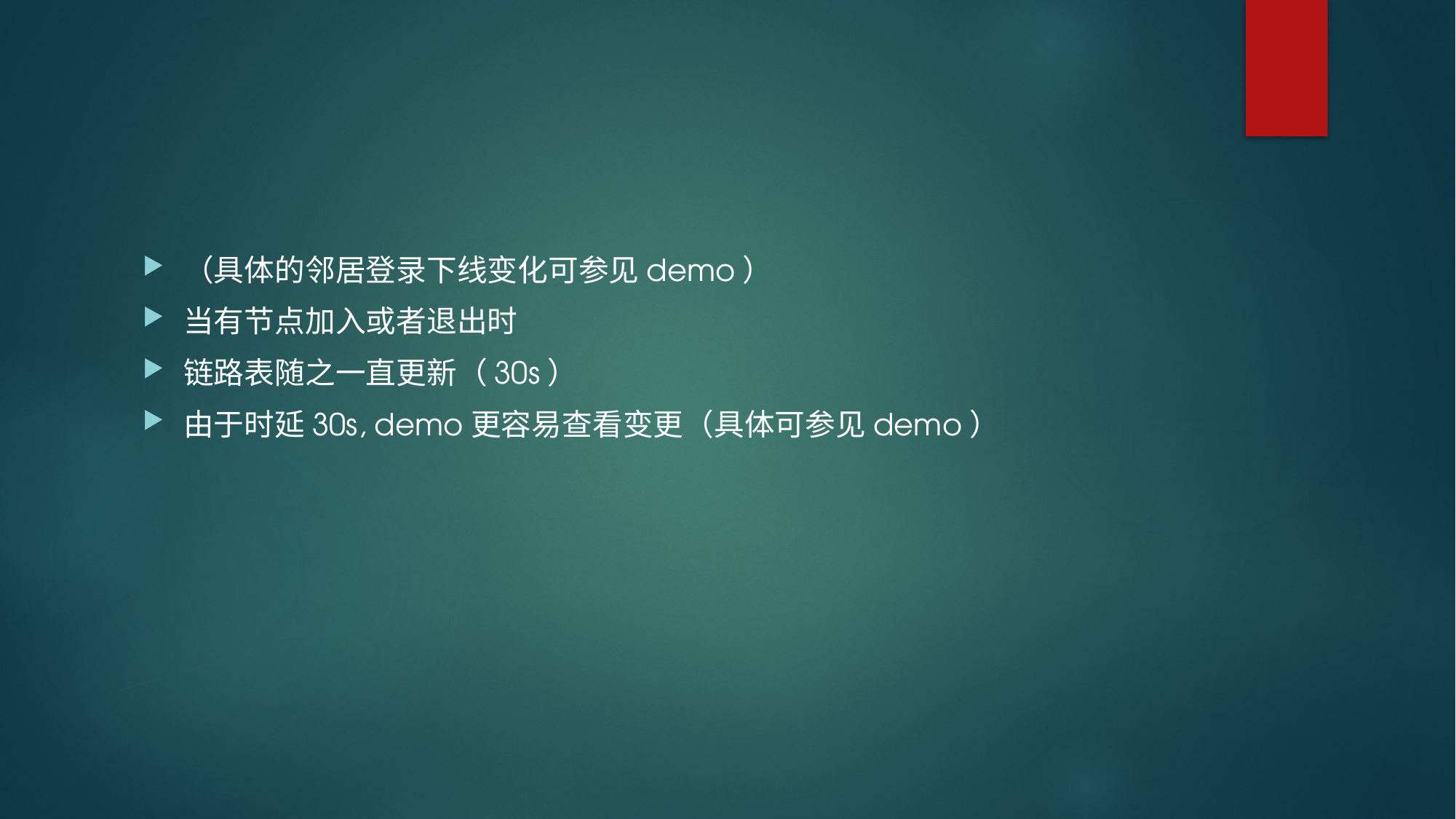

#
（具体的邻居登录下线变化可参见demo）
当有节点加入或者退出时
链路表随之一直更新（30s）
由于时延30s, demo更容易查看变更（具体可参见demo）